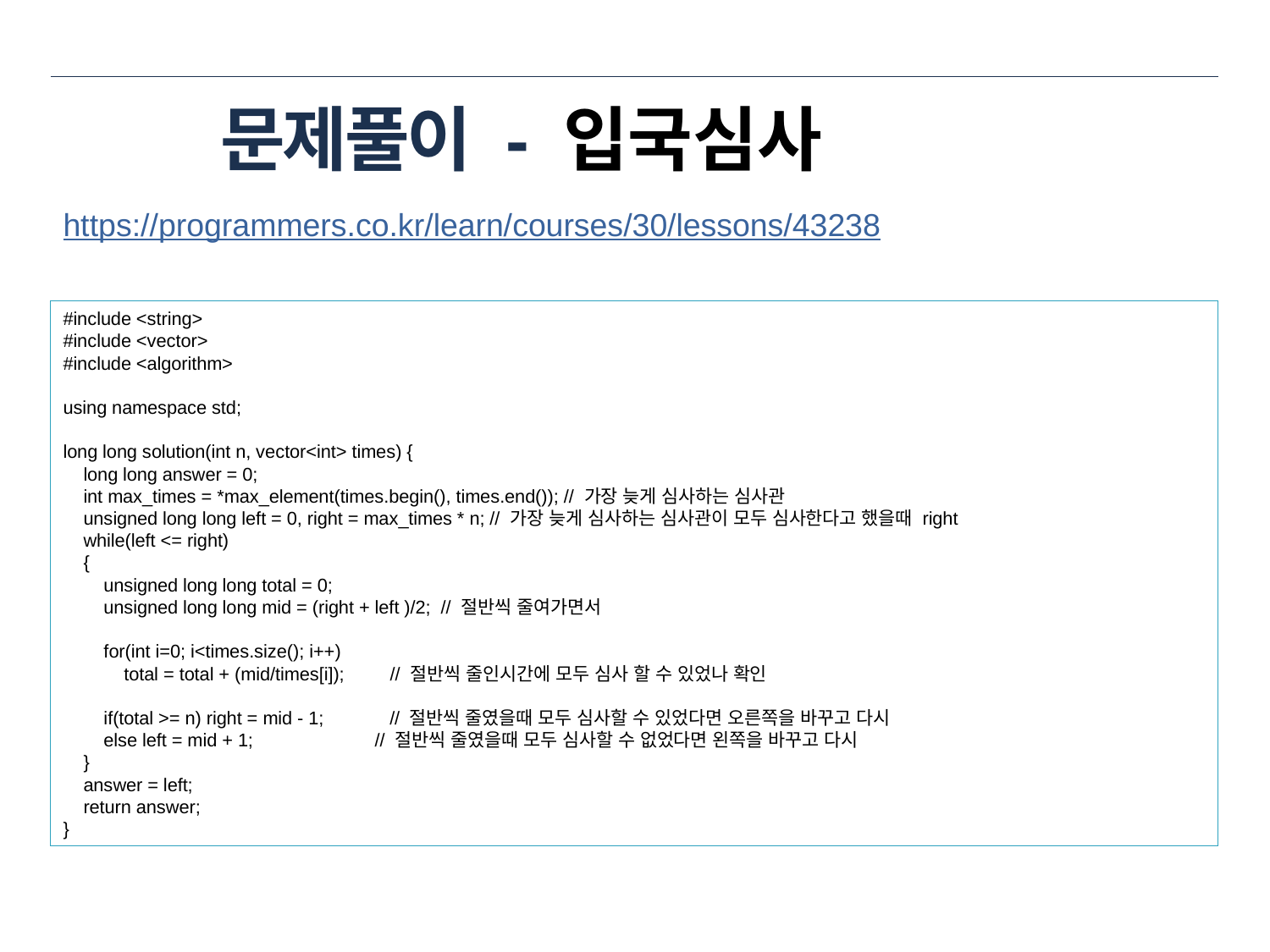

문제풀이 - 입국심사
https://programmers.co.kr/learn/courses/30/lessons/43238
#include <string>
#include <vector>
#include <algorithm>

using namespace std;

long long solution(int n, vector<int> times) {
    long long answer = 0;
    int max_times = *max_element(times.begin(), times.end()); // 가장 늦게 심사하는 심사관
    unsigned long long left = 0, right = max_times * n; // 가장 늦게 심사하는 심사관이 모두 심사한다고 했을때 right
    while(left <= right)
    {
        unsigned long long total = 0;
        unsigned long long mid = (right + left )/2;  // 절반씩 줄여가면서

        for(int i=0; i<times.size(); i++)
            total = total + (mid/times[i]);         // 절반씩 줄인시간에 모두 심사 할 수 있었나 확인

        if(total >= n) right = mid - 1;             // 절반씩 줄였을때 모두 심사할 수 있었다면 오른쪽을 바꾸고 다시
        else left = mid + 1;                        // 절반씩 줄였을때 모두 심사할 수 없었다면 왼쪽을 바꾸고 다시
    }
    answer = left;
    return answer;
}